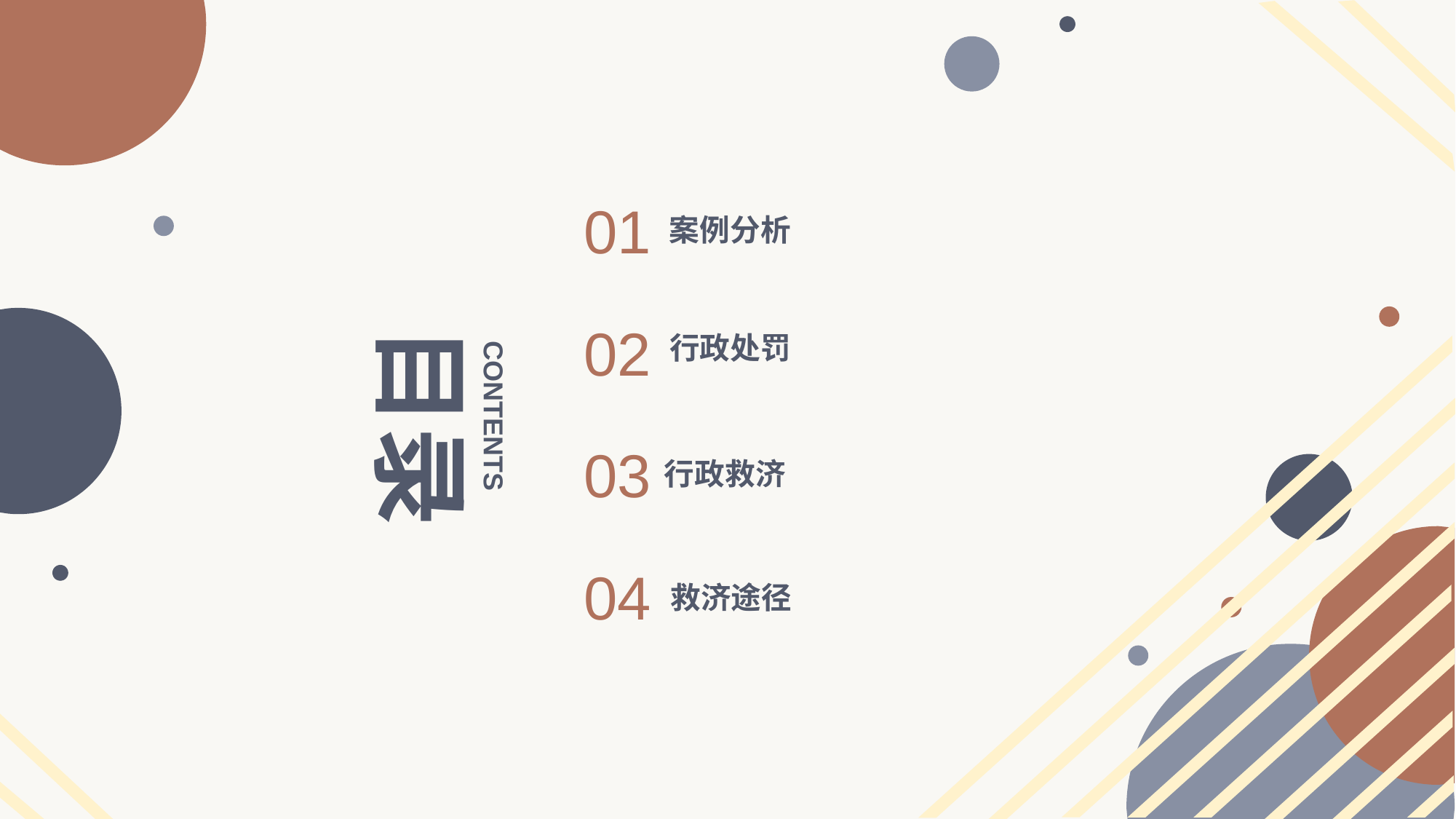

01
案例分析

02

目录
行政处罚
CONTENTS
03
行政救济
04

救济途径